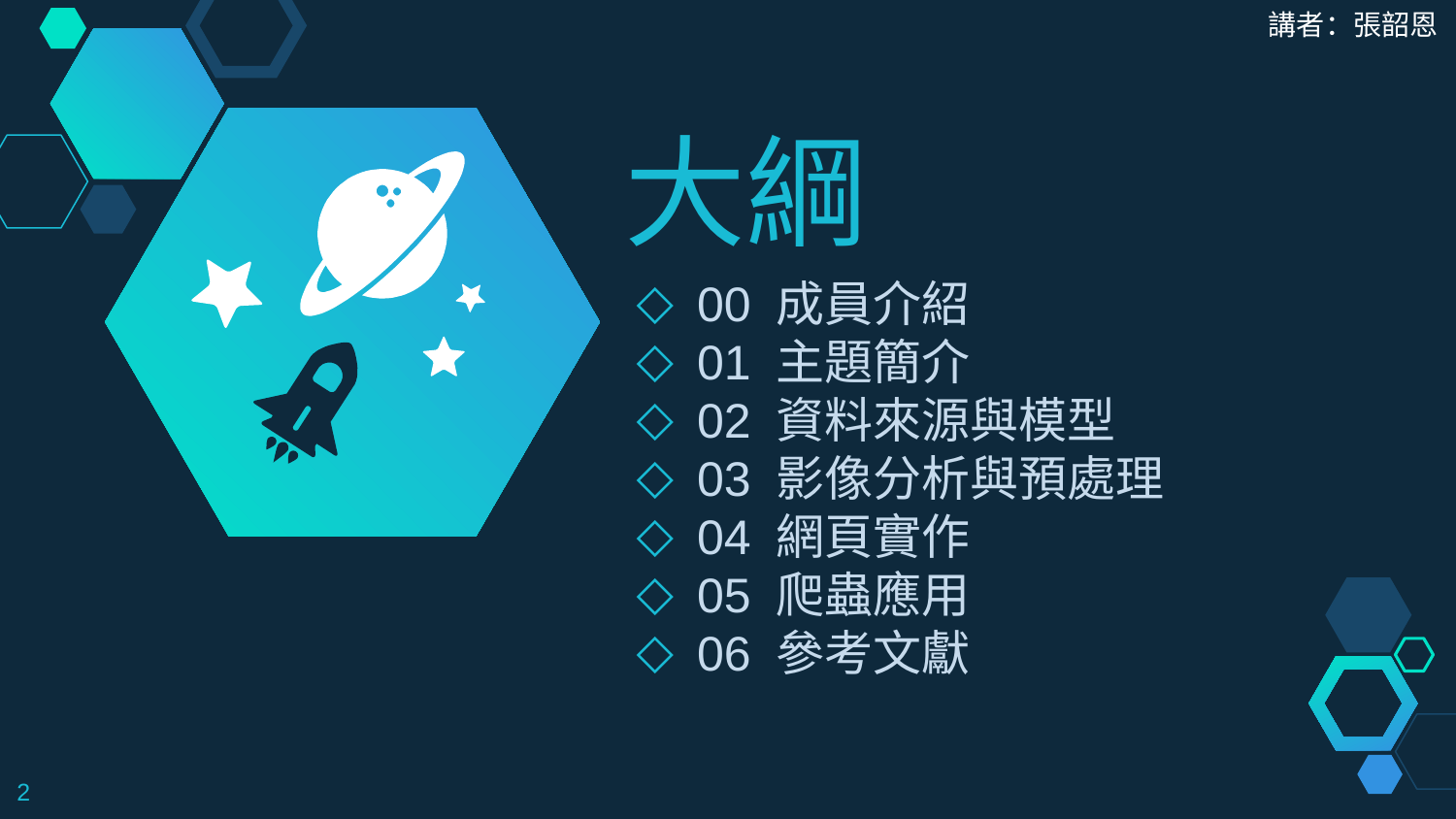

講者：張韶恩

大綱

00 成員介紹
01 主題簡介
02 資料來源與模型
03 影像分析與預處理
04 網頁實作
05 爬蟲應用
06 參考文獻

2